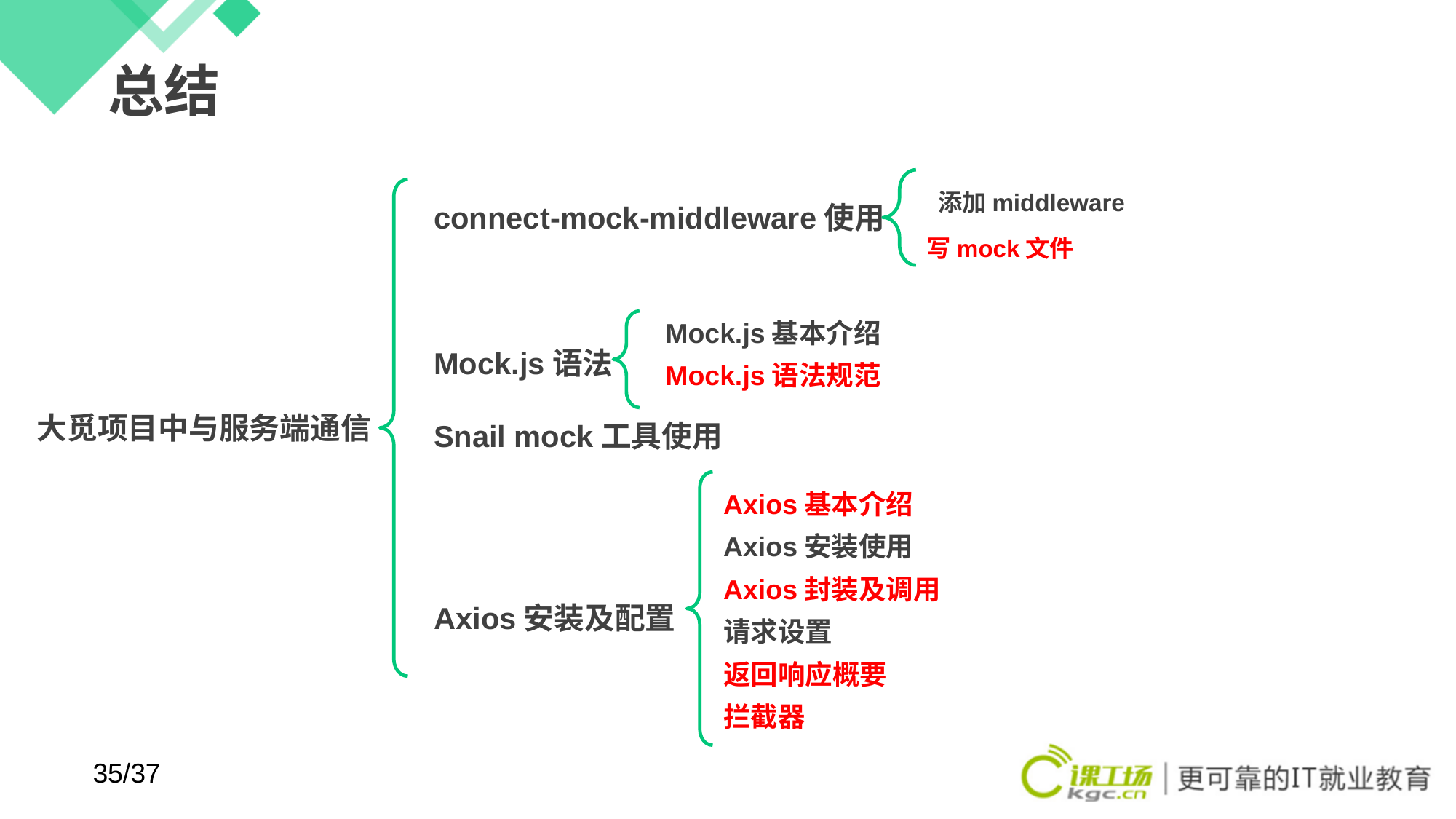

# 总结
 添加middleware
写mock文件

connect-mock-middleware使用

Mock.js语法

Snail mock工具使用

Axios安装及配置

Mock.js基本介绍
Mock.js语法规范

大觅项目中与服务端通信

Axios基本介绍
Axios安装使用
Axios封装及调用
请求设置
返回响应概要
拦截器